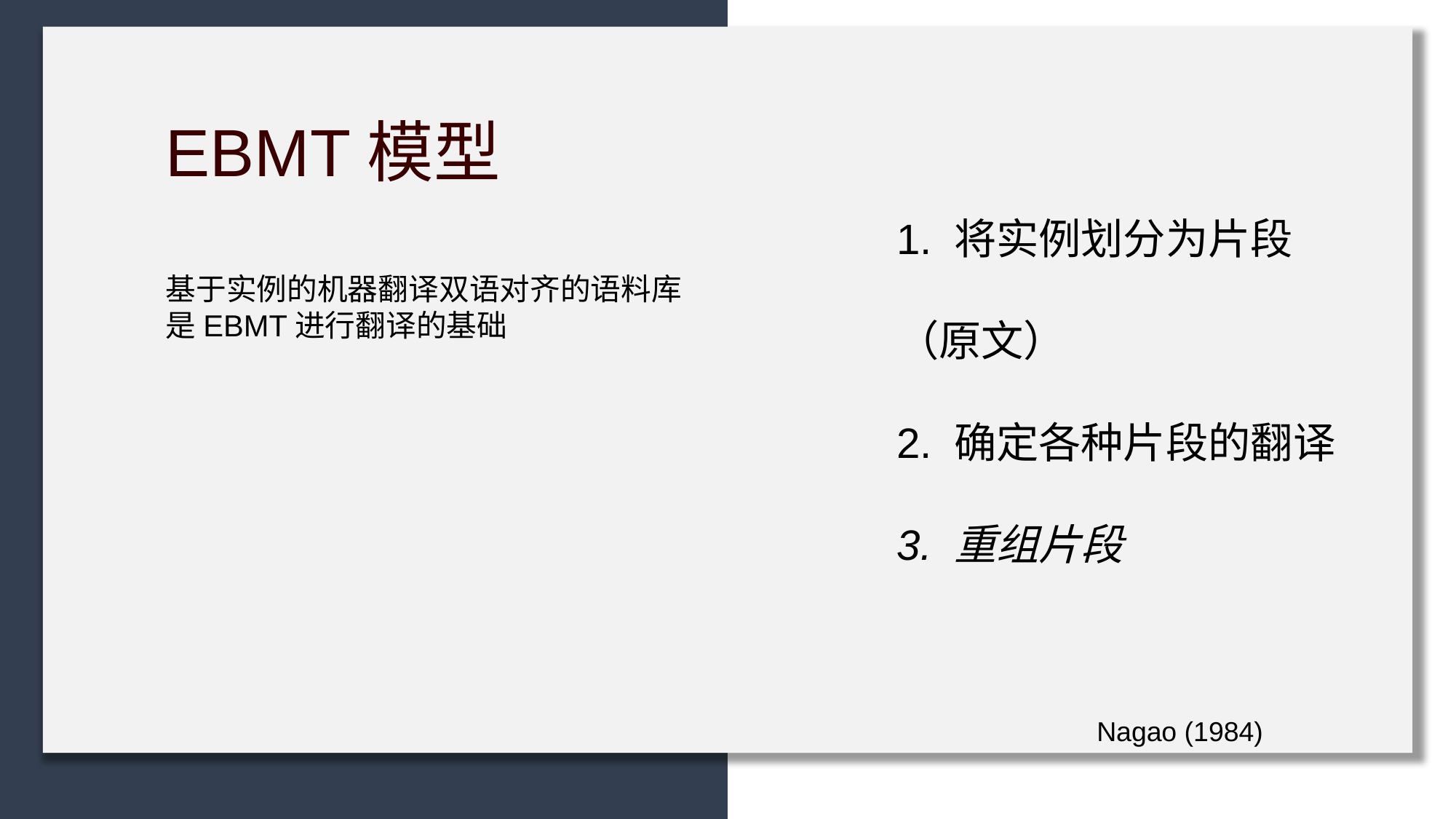

1. 将实例划分为片段（原文）
2. 确定各种片段的翻译
3. 重组片段

EBMT模型

基于实例的机器翻译双语对齐的语料库是EBMT进行翻译的基础
Nagao (1984)